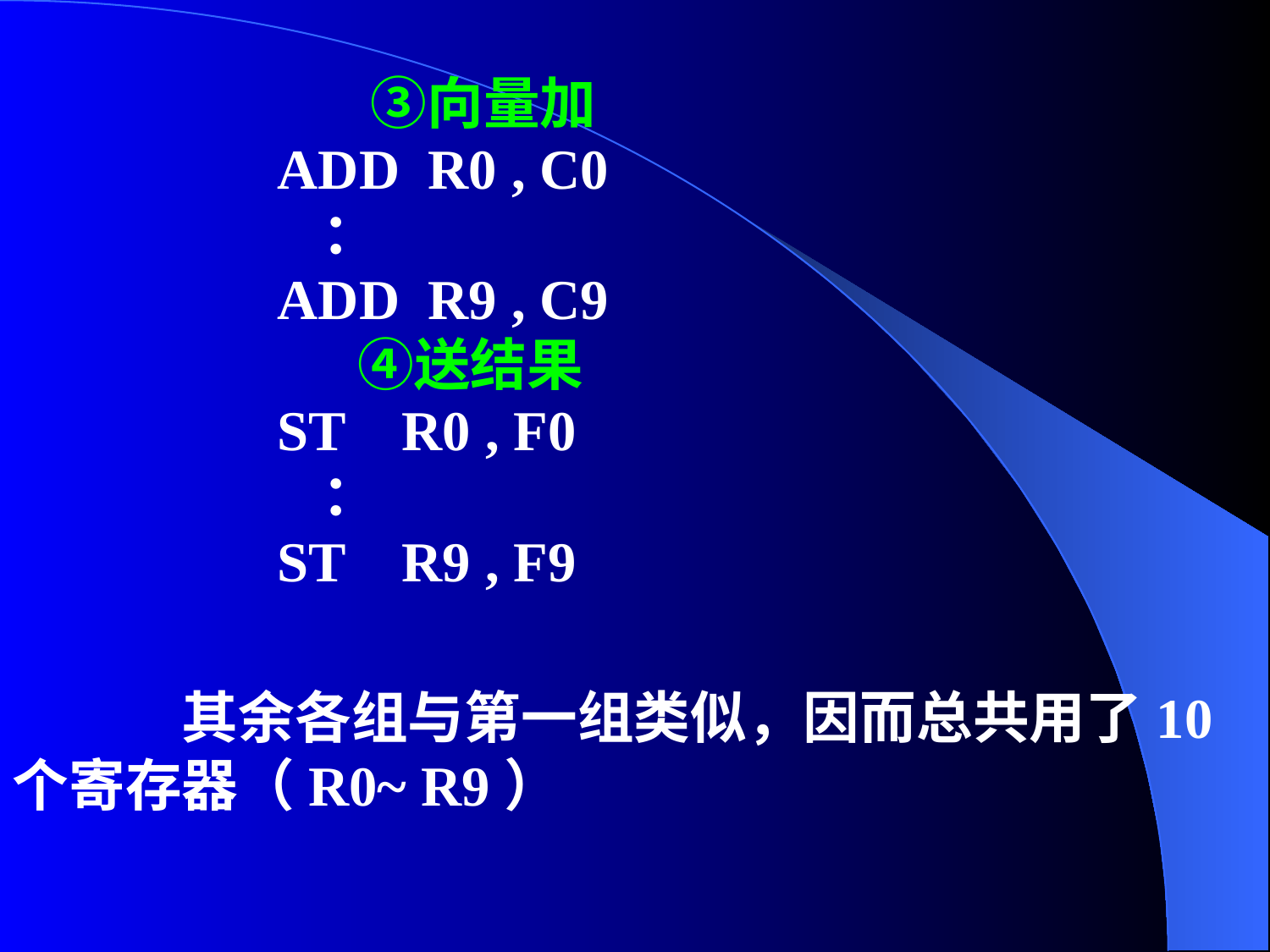

③向量加
      ADD  R0 , C0
         ：
      ADD  R9 , C9
   　　④送结果
      ST    R0 , F0
         ：
      ST    R9 , F9
　　　其余各组与第一组类似，因而总共用了10个寄存器（R0~ R9）
26